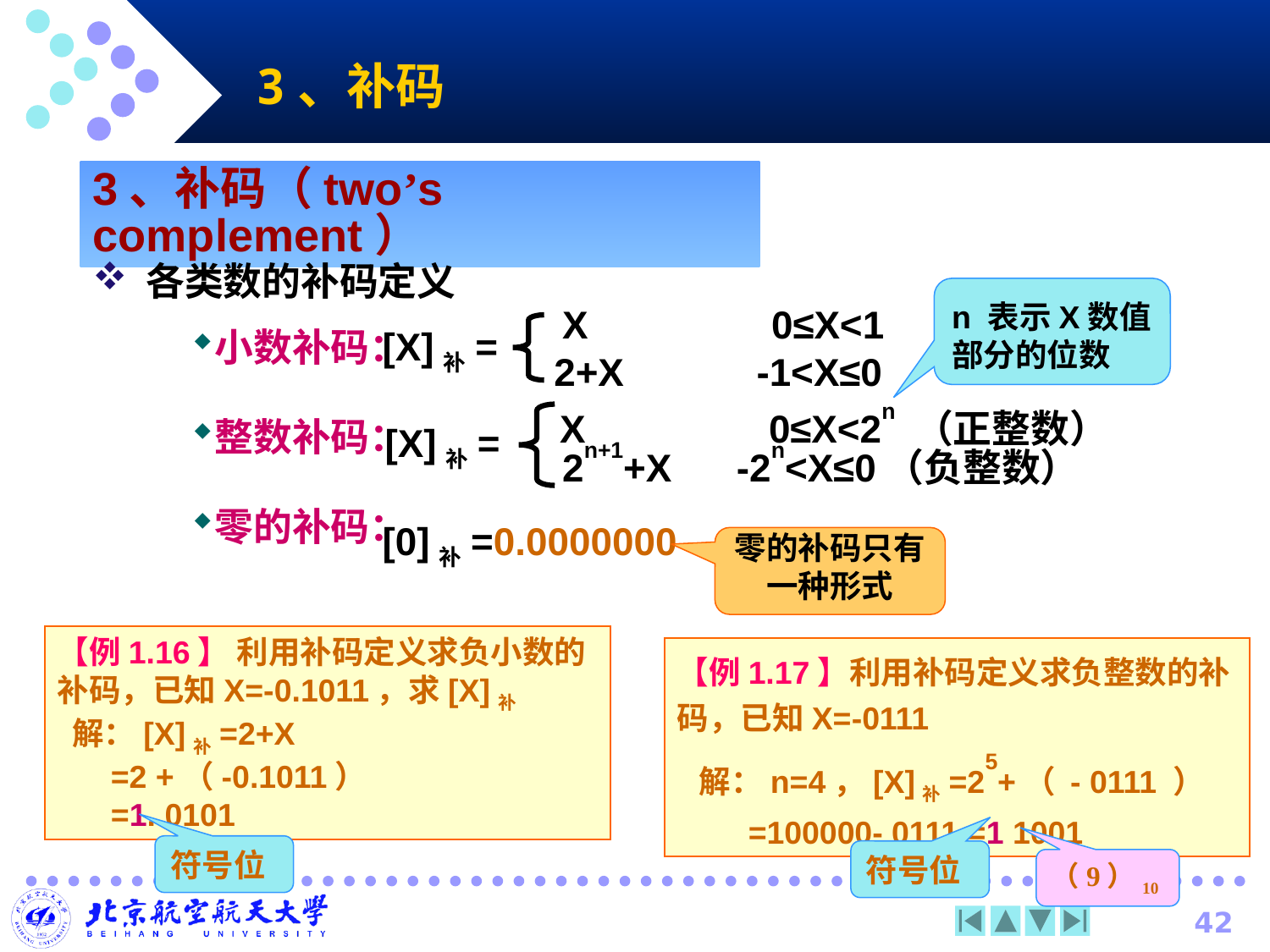

# 3、补码
3、补码（two’s complement）
 各类数的补码定义
小数补码：

整数补码：

零的补码：
n 表示X数值部分的位数
X                 0≤X<1

[X]补=
 2+X    	        -1<X≤0
   X                 0≤X<2n （正整数）

[X]补=
2n+1+X      -2n<X≤0（负整数）
[0]补=0.0000000
零的补码只有一种形式
【例1.16】 利用补码定义求负小数的补码，已知X=-0.1011，求[X]补
 解：[X]补=2+X
      =2 +（-0.1011）
      =1. 0101
【例1.17】利用补码定义求负整数的补码，已知X=-0111
  解：n=4，[X]补=25+（ - 0111 ）
        =100000- 0111 =1 1001
符号位
符号位
（9）10
42